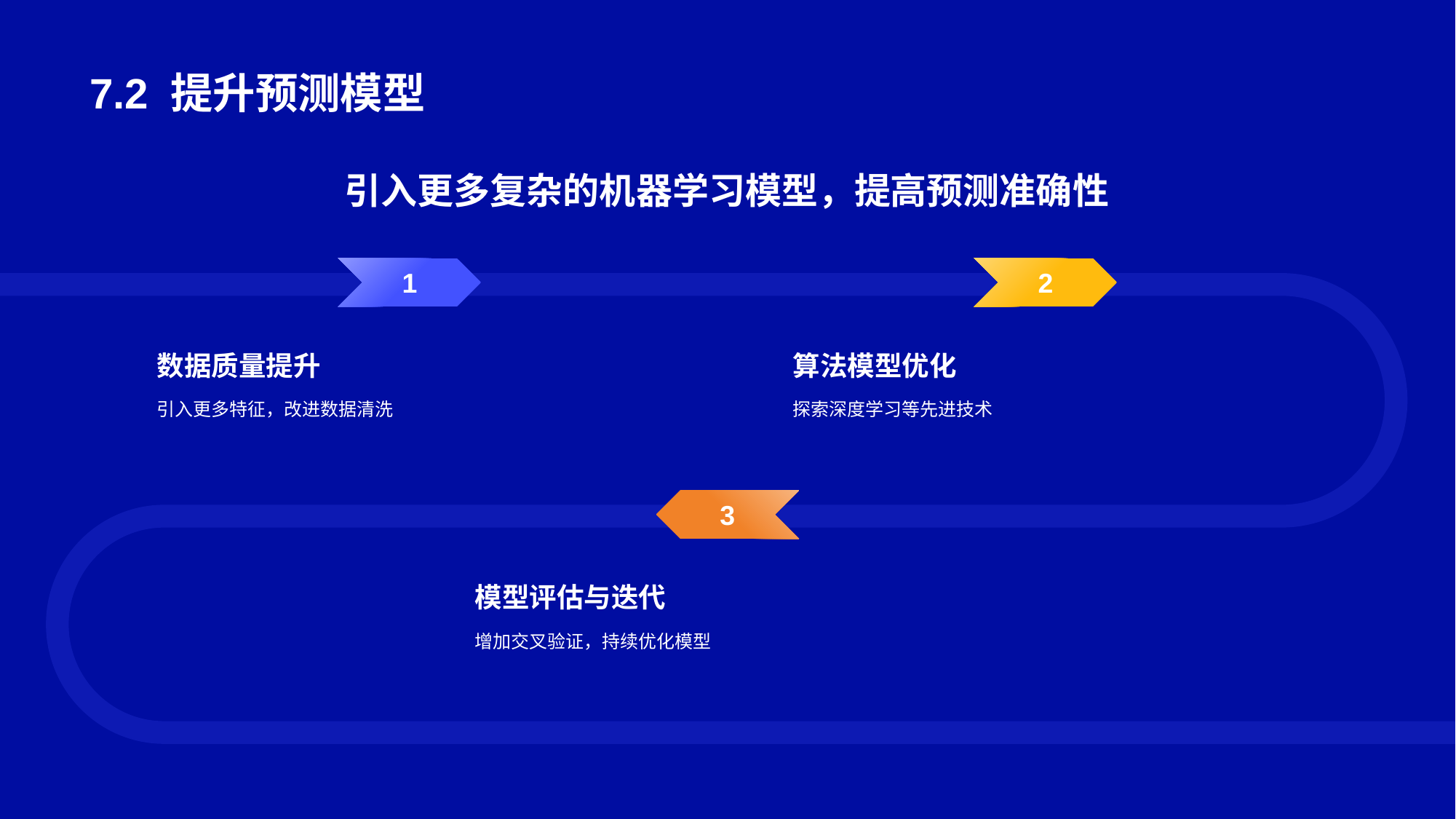

# 7.2 提升预测模型
引入更多复杂的机器学习模型，提高预测准确性
1
数据质量提升
引入更多特征，改进数据清洗
2
算法模型优化
探索深度学习等先进技术

3
模型评估与迭代
增加交叉验证，持续优化模型